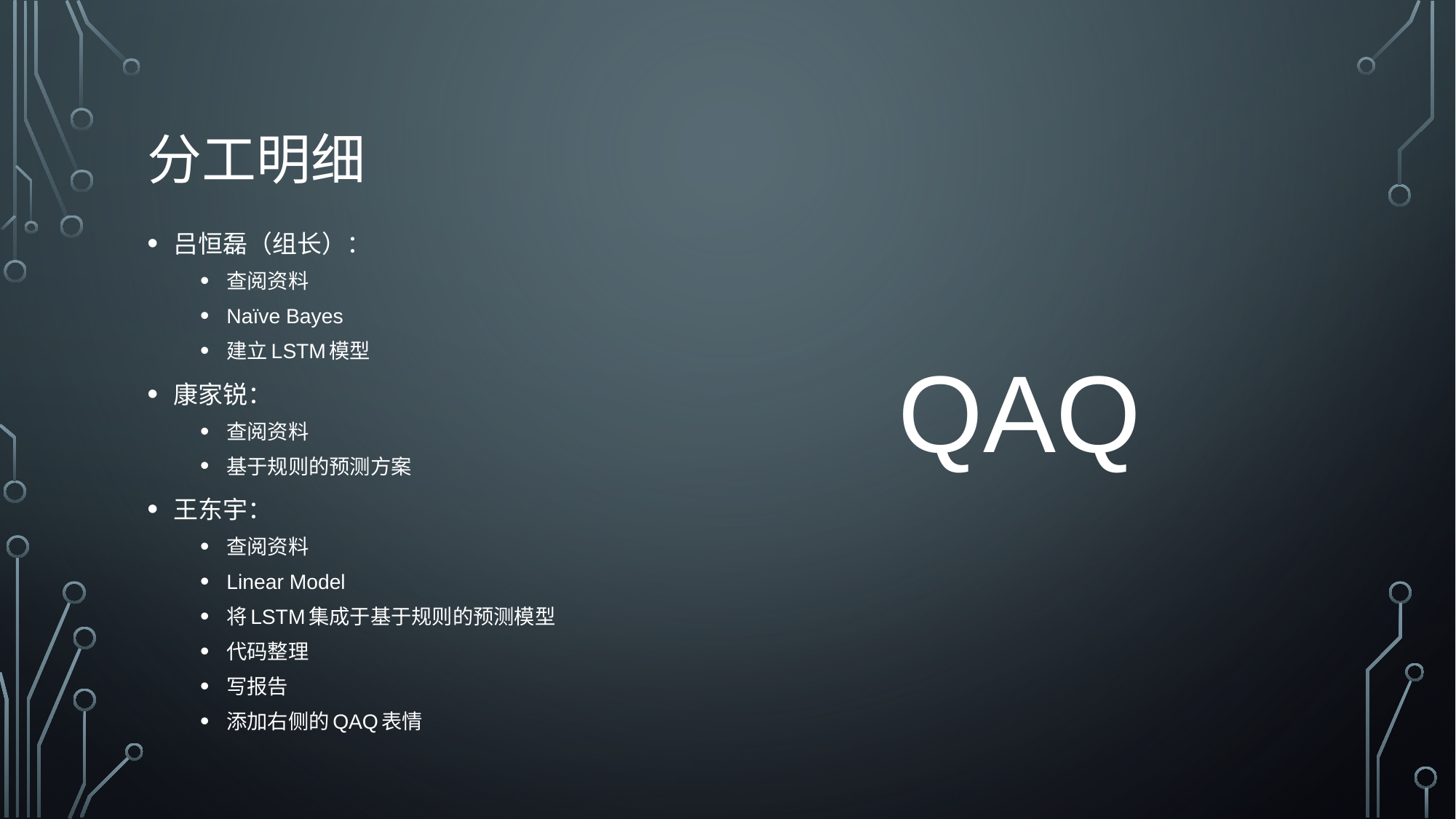

# 分工明细
吕恒磊（组长）：
查阅资料
Naïve Bayes
建立LSTM模型
康家锐：
查阅资料
基于规则的预测方案
王东宇：
查阅资料
Linear Model
将LSTM集成于基于规则的预测模型
代码整理
写报告
添加右侧的QAQ表情
QAQ